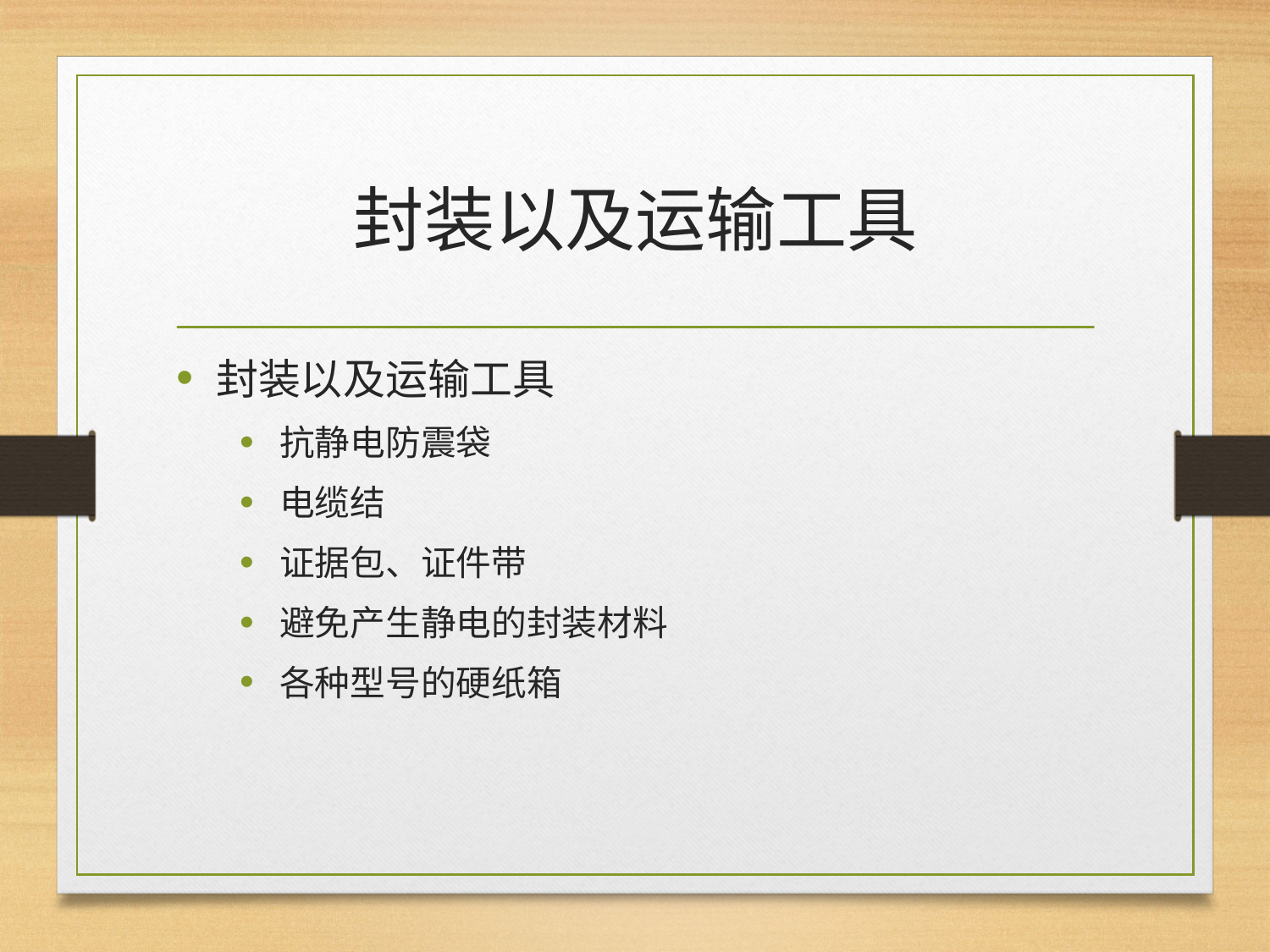

# 封装以及运输工具
封装以及运输工具
抗静电防震袋
电缆结
证据包、证件带
避免产生静电的封装材料
各种型号的硬纸箱